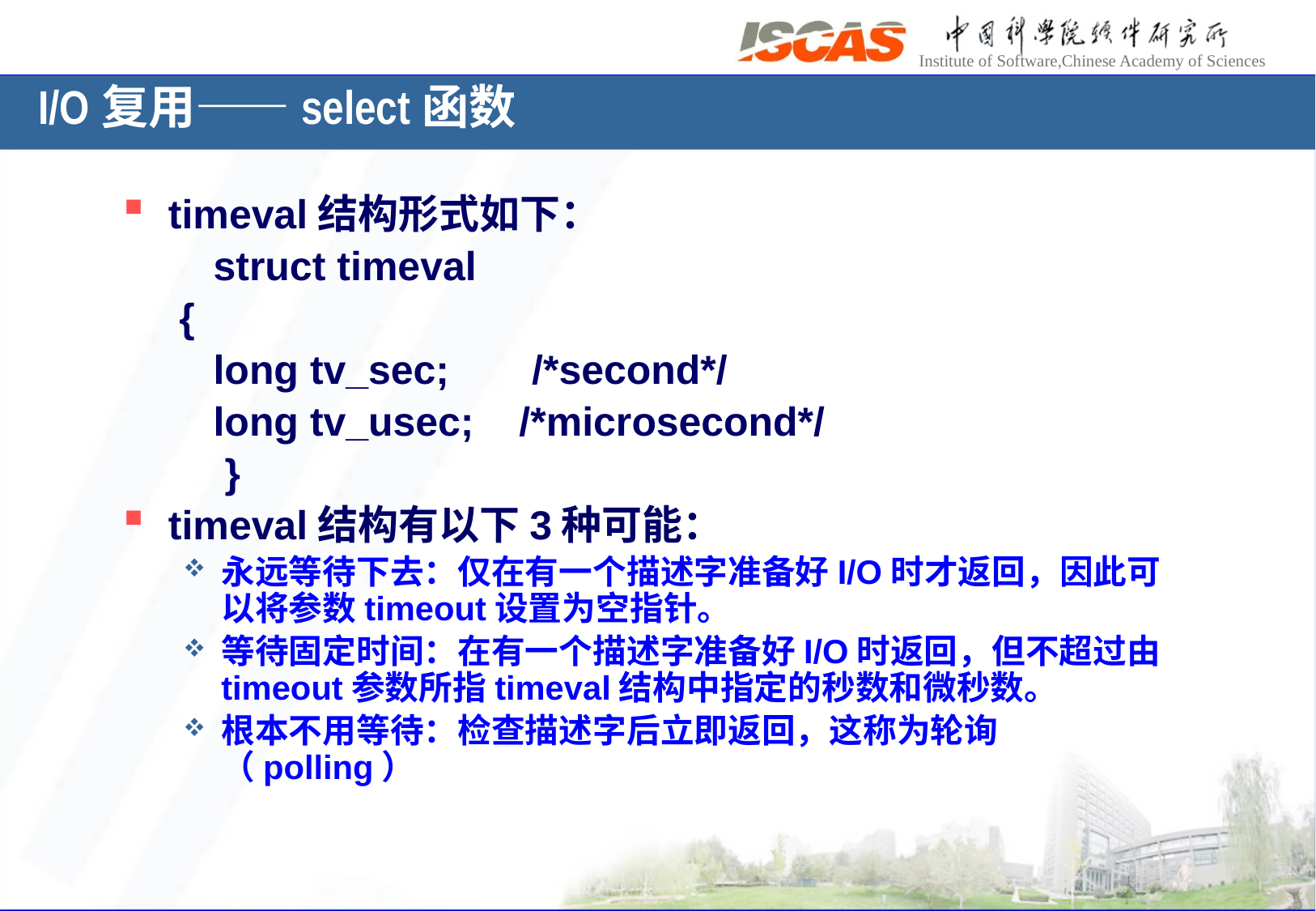

# I/O复用——select函数
timeval结构形式如下：
        struct timeval
     {
        long tv_sec;	    /*second*/
        long tv_usec;    /*microsecond*/
         }
timeval结构有以下3种可能：
永远等待下去：仅在有一个描述字准备好I/O时才返回，因此可以将参数timeout设置为空指针。
等待固定时间：在有一个描述字准备好I/O时返回，但不超过由timeout参数所指timeval结构中指定的秒数和微秒数。
根本不用等待：检查描述字后立即返回，这称为轮询（polling）